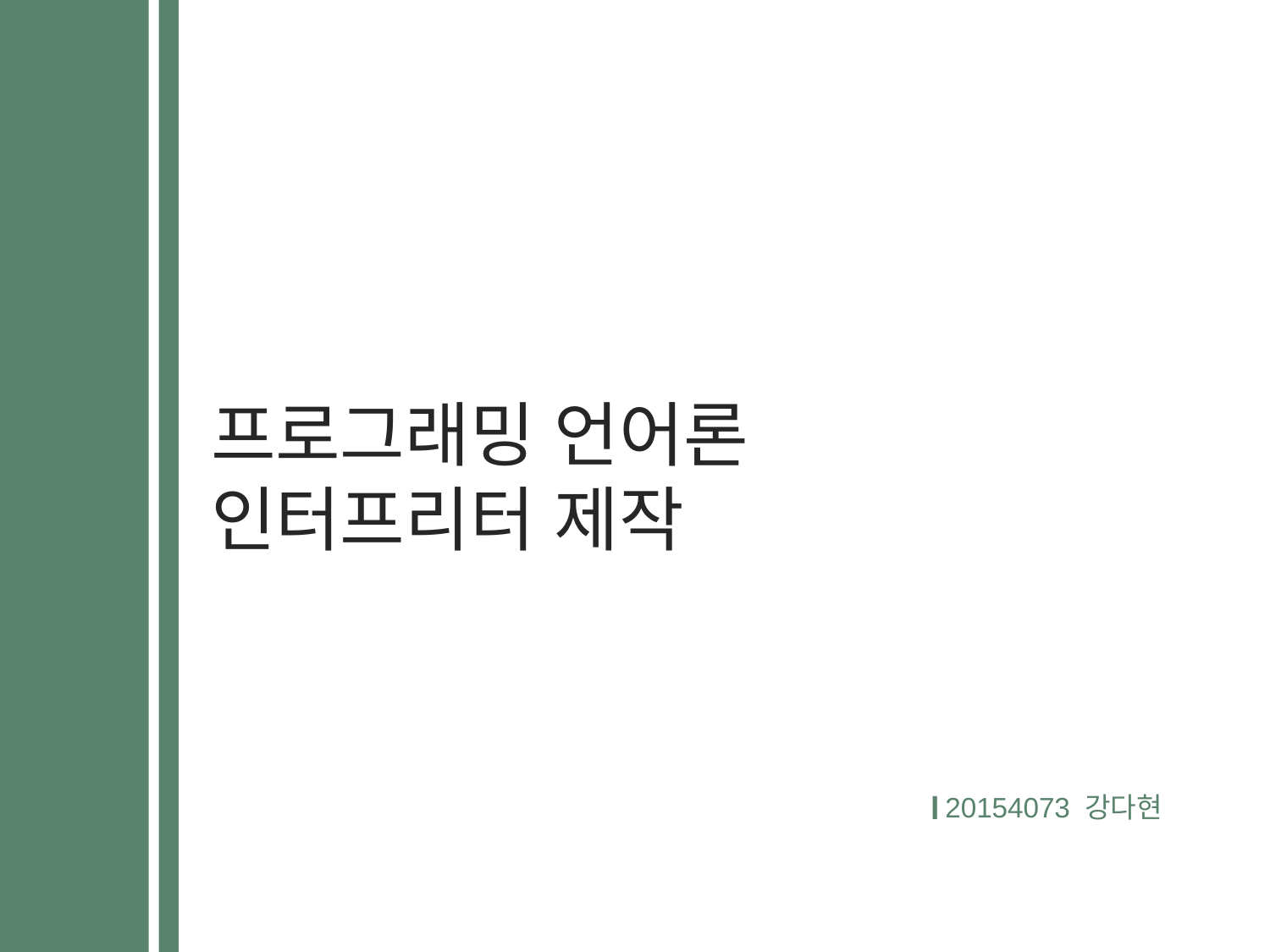

프로그래밍 언어론
인터프리터 제작
l
20154073 강다현